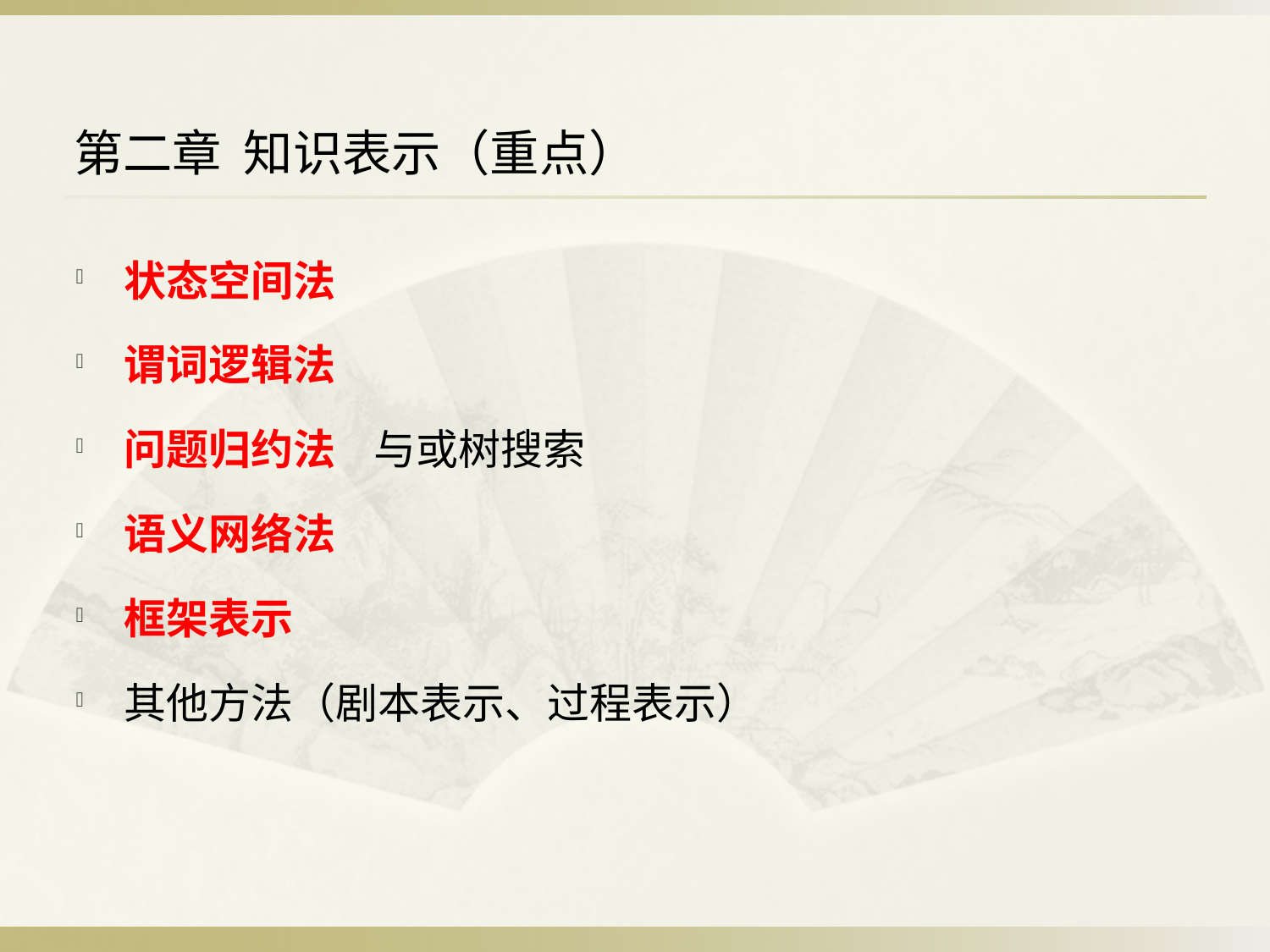

第二章  知识表示（重点）
状态空间法
谓词逻辑法
问题归约法    与或树搜索
语义网络法
框架表示
其他方法（剧本表示、过程表示）